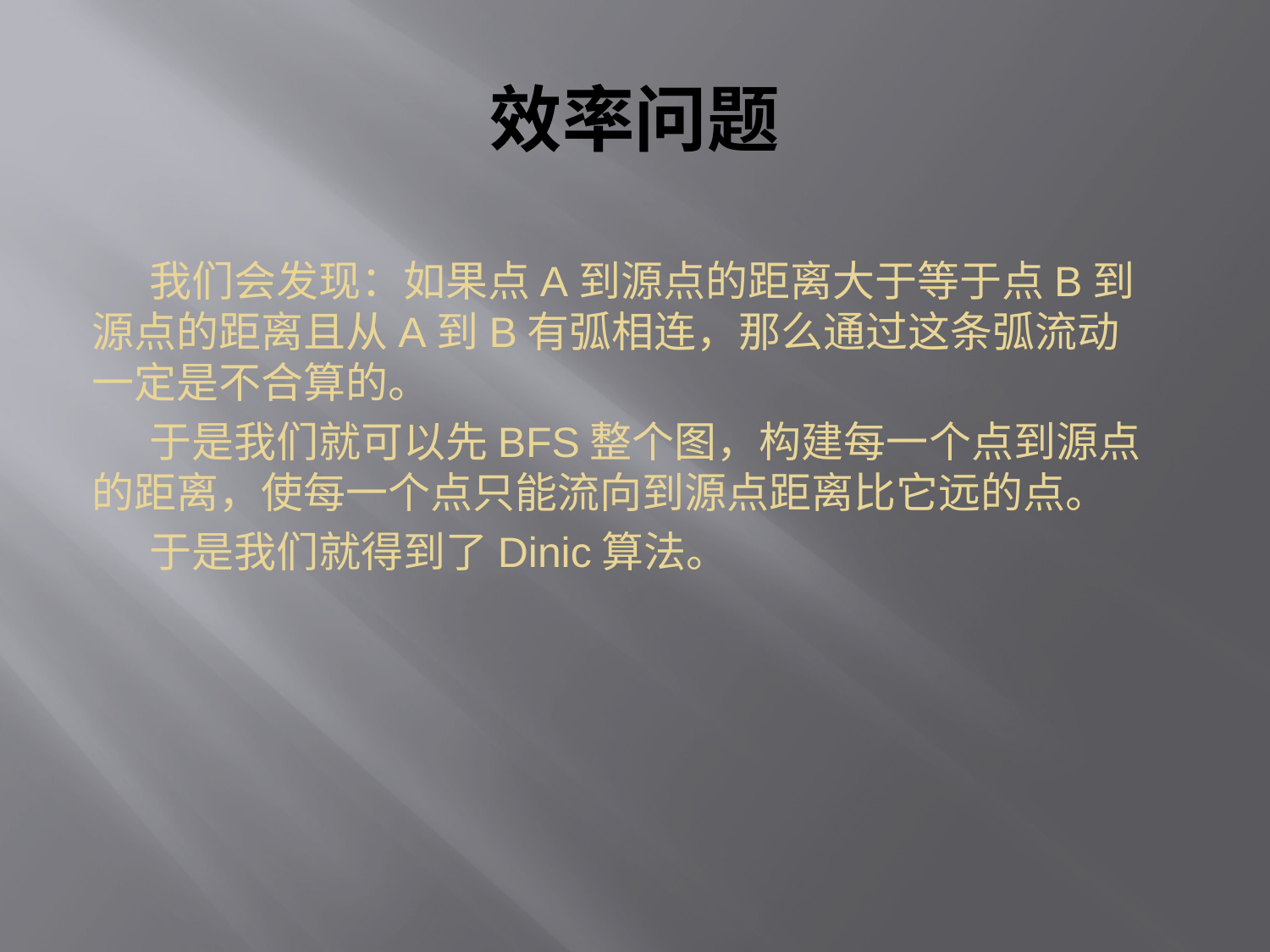

# 效率问题
我们会发现：如果点A到源点的距离大于等于点B到源点的距离且从A到B有弧相连，那么通过这条弧流动一定是不合算的。
于是我们就可以先BFS整个图，构建每一个点到源点的距离，使每一个点只能流向到源点距离比它远的点。
于是我们就得到了Dinic算法。